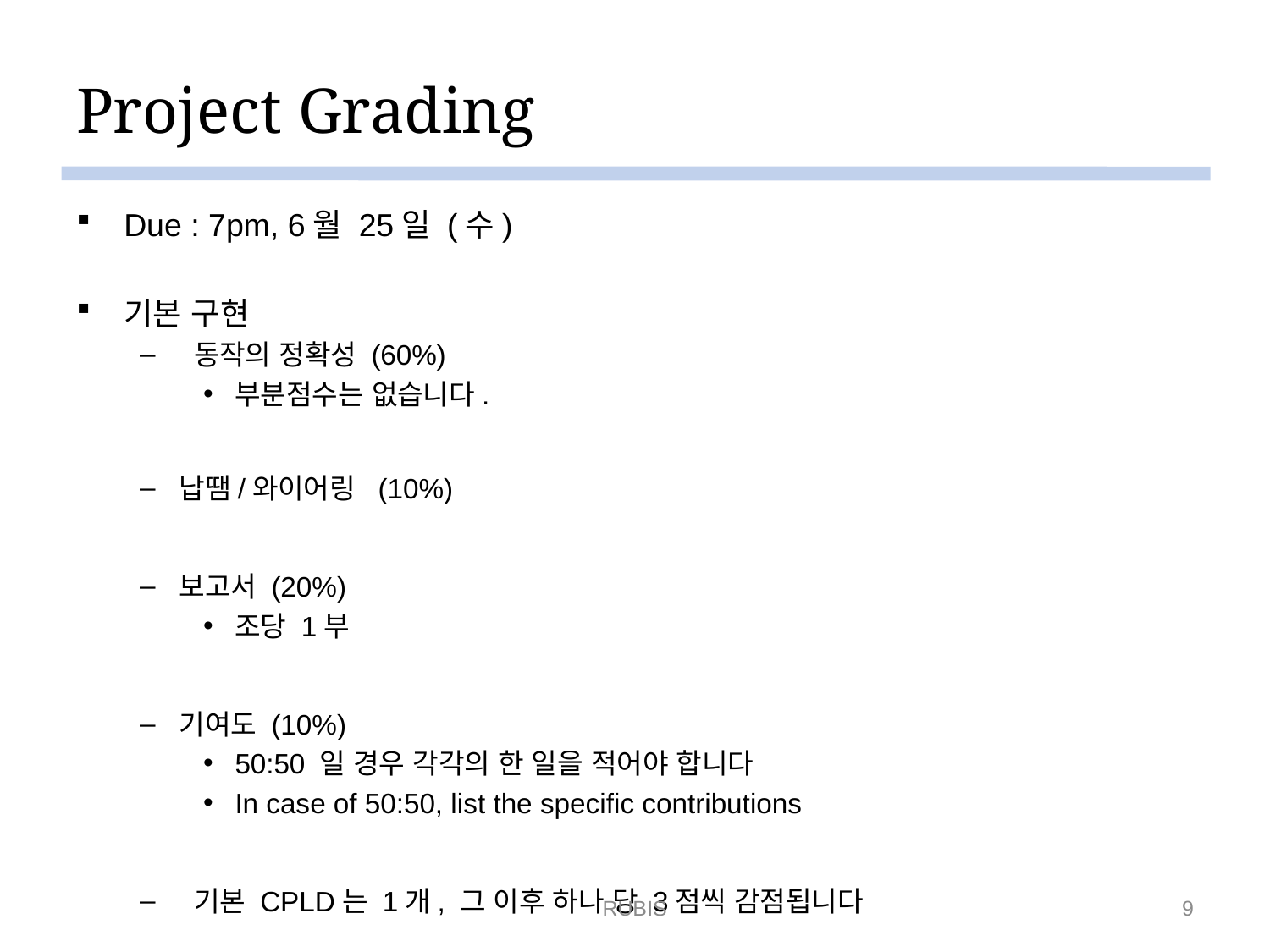

# Project Grading
Due : 7pm, 6월 25일 (수)

기본 구현
 동작의 정확성 (60%)
부분점수는 없습니다.

납땜/와이어링  (10%)

보고서 (20%)
조당 1부

기여도 (10%)
50:50 일 경우 각각의 한 일을 적어야 합니다
In case of 50:50, list the specific contributions

 기본 CPLD는 1개, 그 이후 하나 당 3점씩 감점됩니다

RUBIS
9